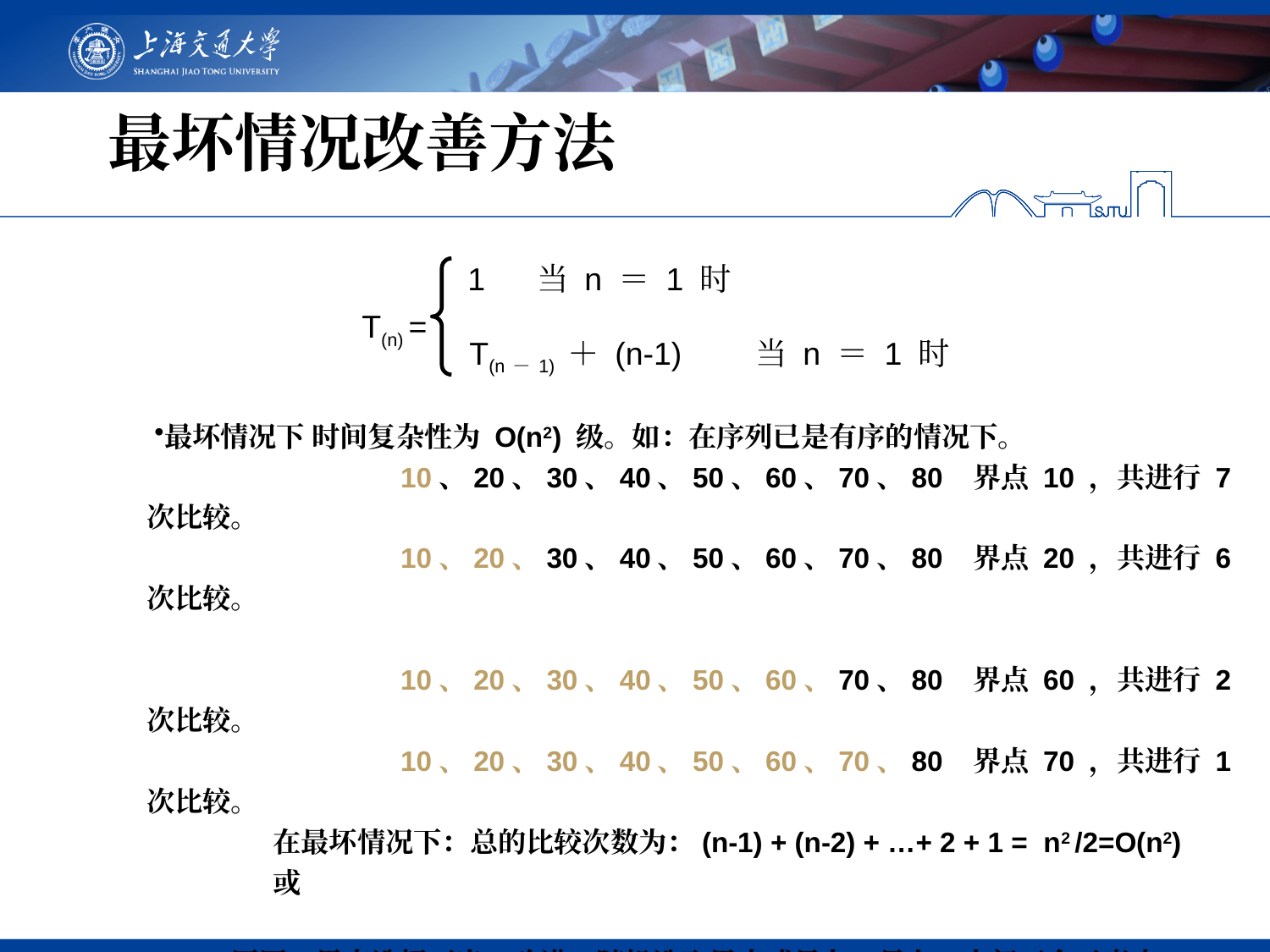

# 最坏情况改善方法
1     当 n ＝ 1 时

T(n) =
T(n－1) ＋ (n-1)             当 n ＝ 1 时
最坏情况下 时间复杂性为 O(n2) 级。如：在序列已是有序的情况下。
		10、20、30、40、50、60、70、80   界点 10 ，共进行 7 次比较。
		10、20、30、40、50、60、70、80   界点 20 ，共进行 6 次比较。

		10、20、30、40、50、60、70、80   界点 60 ，共进行 2 次比较。
		10、20、30、40、50、60、70、80   界点 70 ，共进行 1 次比较。
                在最坏情况下：总的比较次数为：(n-1) + (n-2) + …+ 2 + 1 =  n2 /2=O(n2)
                或

          原因：界点选择不当。改进：随机选取界点或最左、最右、中间三个元素中   	                 的值处于中间的作为界点，通常可以避免最坏情况。